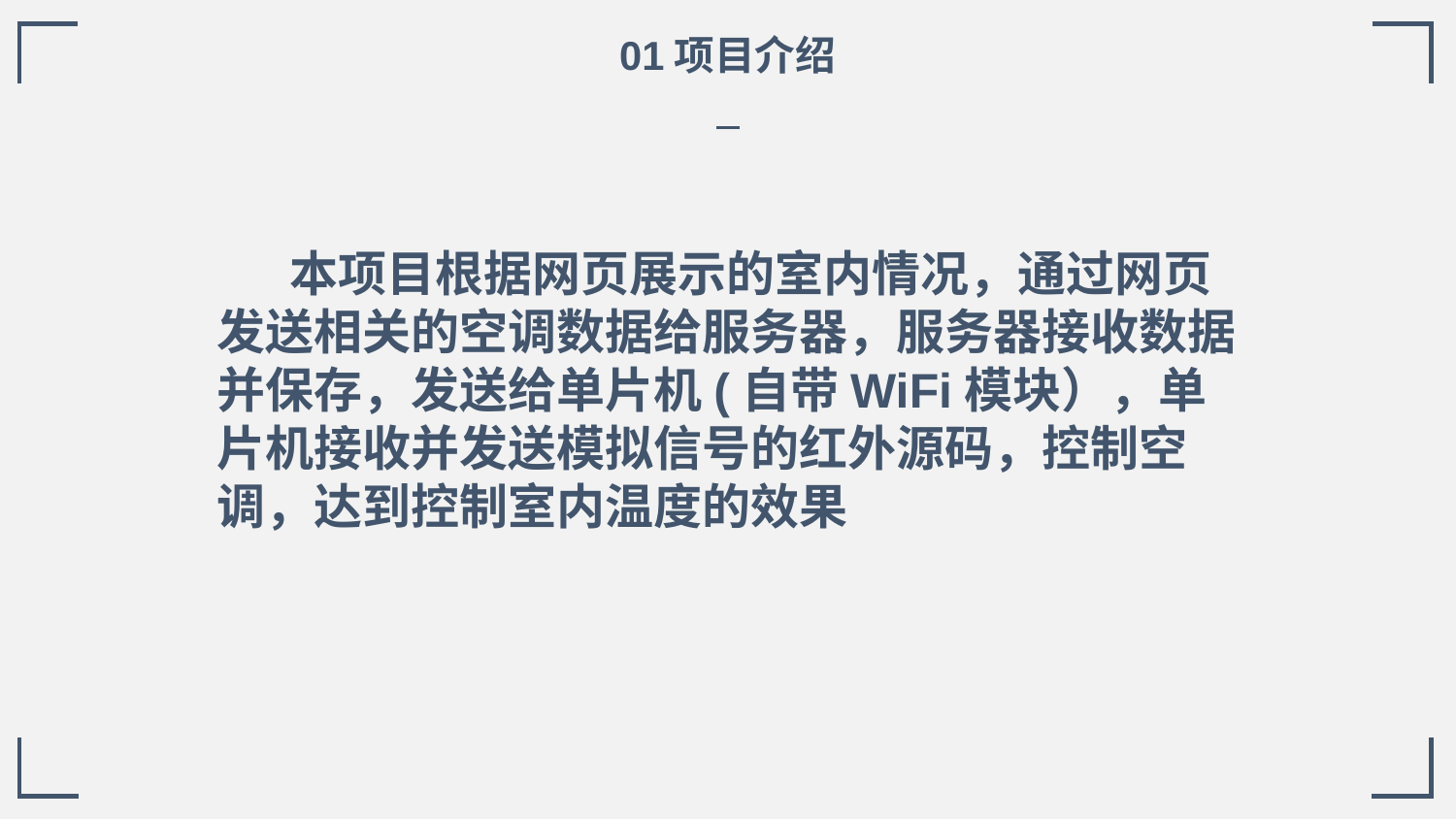

01项目介绍
本项目根据网页展示的室内情况，通过网页发送相关的空调数据给服务器，服务器接收数据并保存，发送给单片机(自带WiFi模块），单片机接收并发送模拟信号的红外源码，控制空调，达到控制室内温度的效果